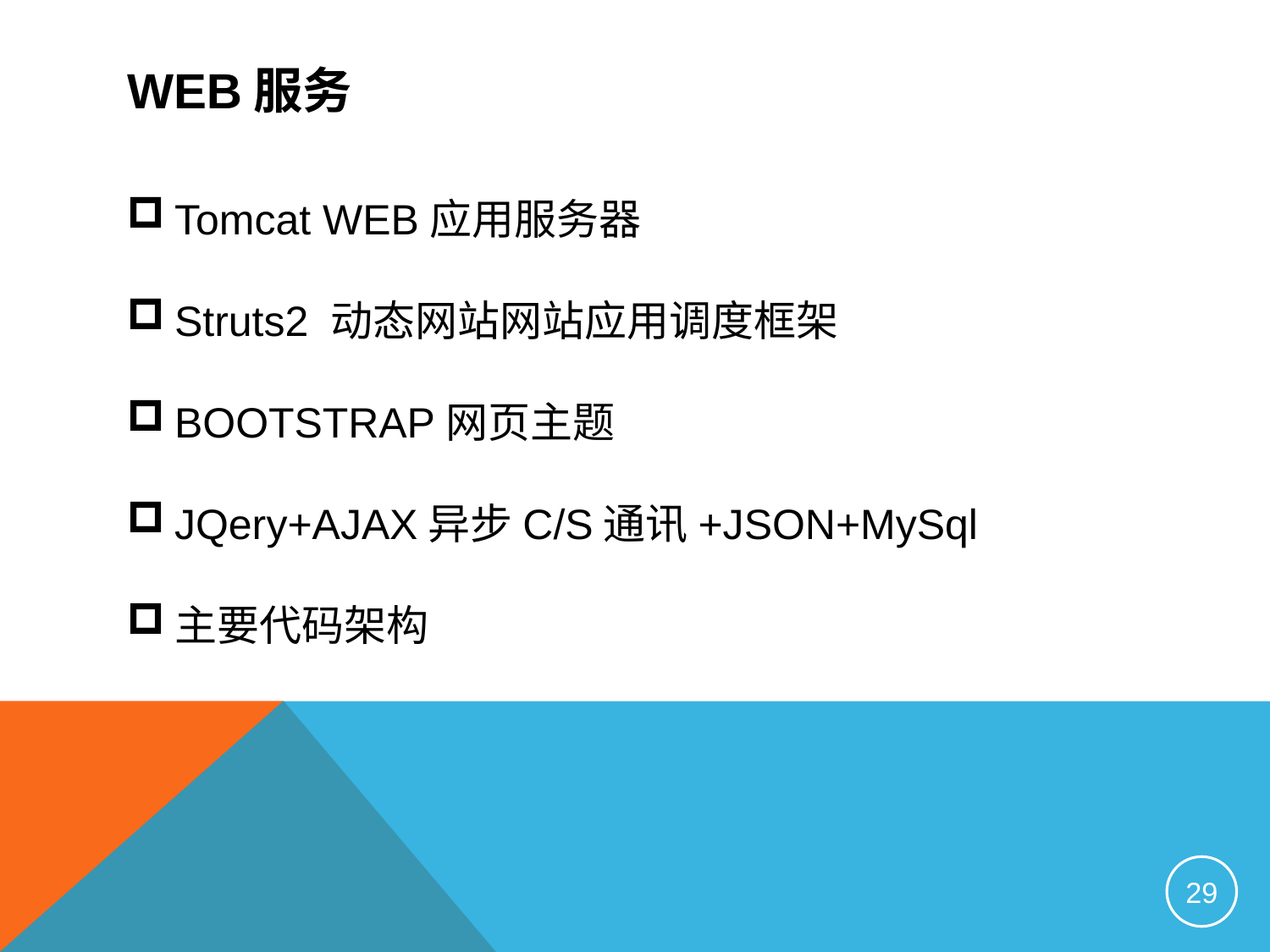

# Web服务
Tomcat WEB应用服务器

Struts2 动态网站网站应用调度框架

BOOTSTRAP网页主题

JQery+AJAX异步C/S通讯+JSON+MySql

主要代码架构
29